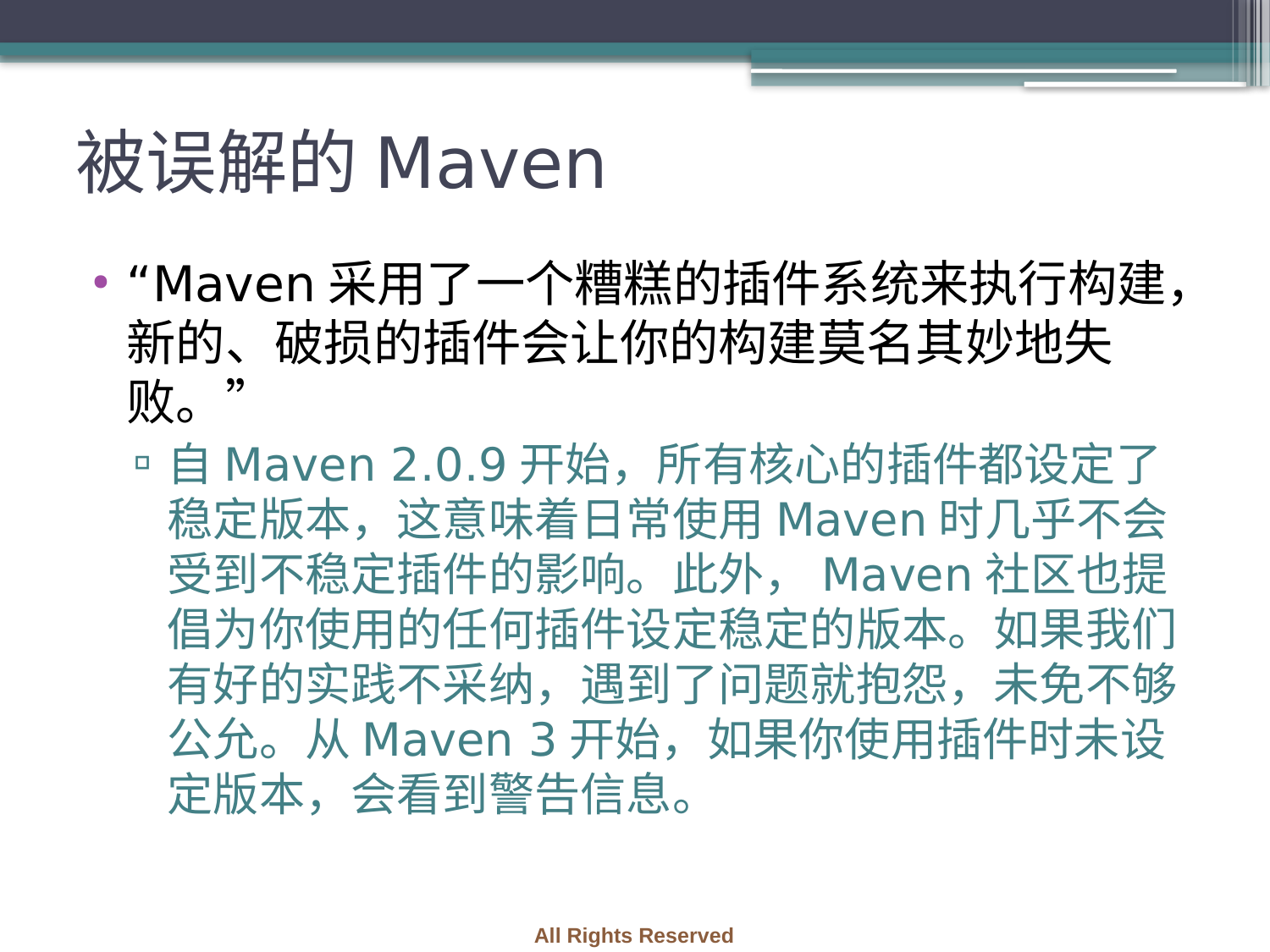

# 被误解的Maven
“Maven采用了一个糟糕的插件系统来执行构建，新的、破损的插件会让你的构建莫名其妙地失败。”
自Maven 2.0.9开始，所有核心的插件都设定了稳定版本，这意味着日常使用Maven时几乎不会受到不稳定插件的影响。此外，Maven社区也提倡为你使用的任何插件设定稳定的版本。如果我们有好的实践不采纳，遇到了问题就抱怨，未免不够公允。从Maven 3开始，如果你使用插件时未设定版本，会看到警告信息。